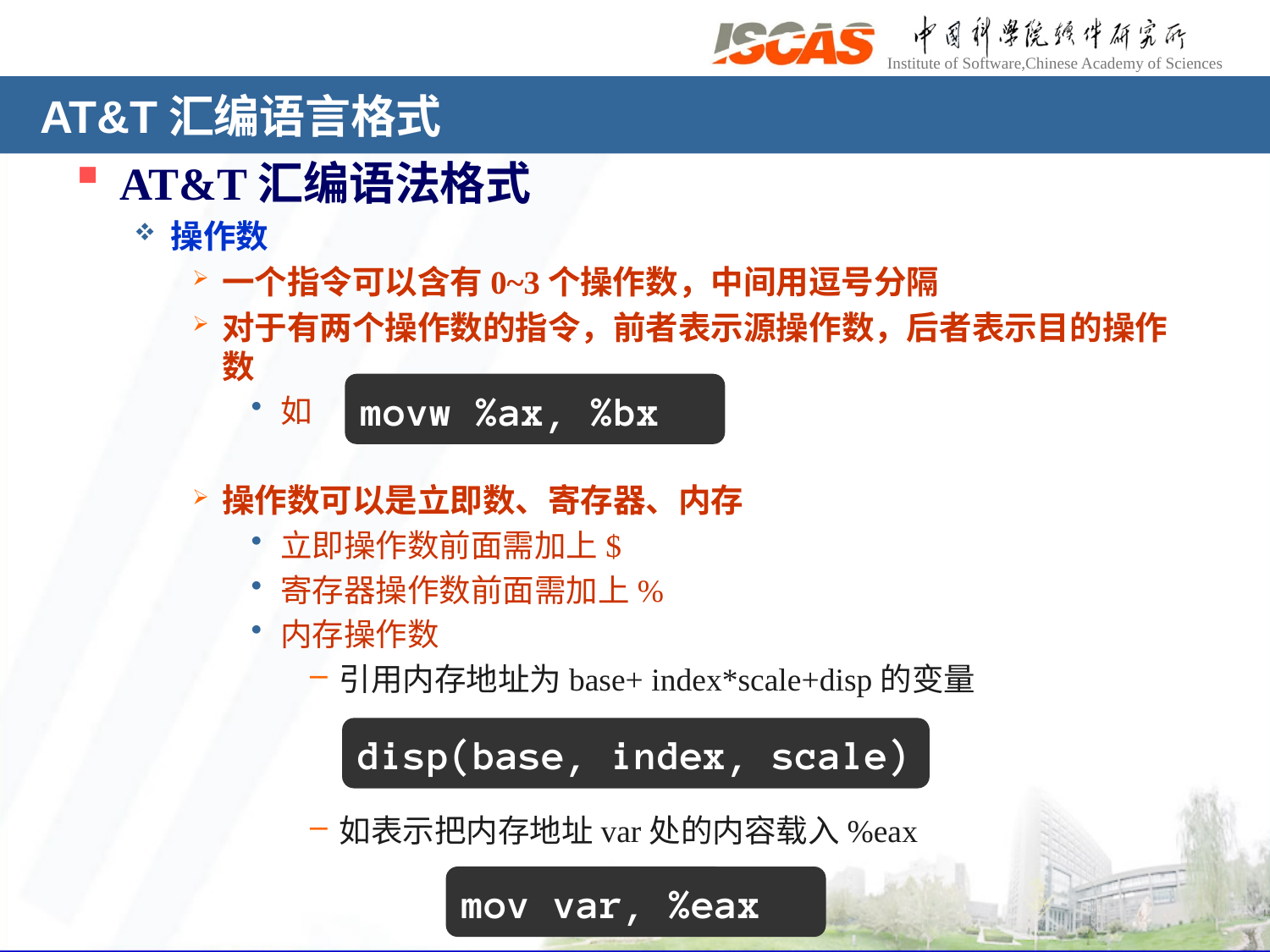

# AT&T汇编语言格式
AT&T汇编语法格式
操作数
一个指令可以含有0~3个操作数，中间用逗号分隔
对于有两个操作数的指令，前者表示源操作数，后者表示目的操作数
如

操作数可以是立即数、寄存器、内存
立即操作数前面需加上$
寄存器操作数前面需加上%
内存操作数
引用内存地址为base+ index*scale+disp的变量

如表示把内存地址var处的内容载入%eax
movw %ax, %bx
disp(base, index, scale)
mov var, %eax